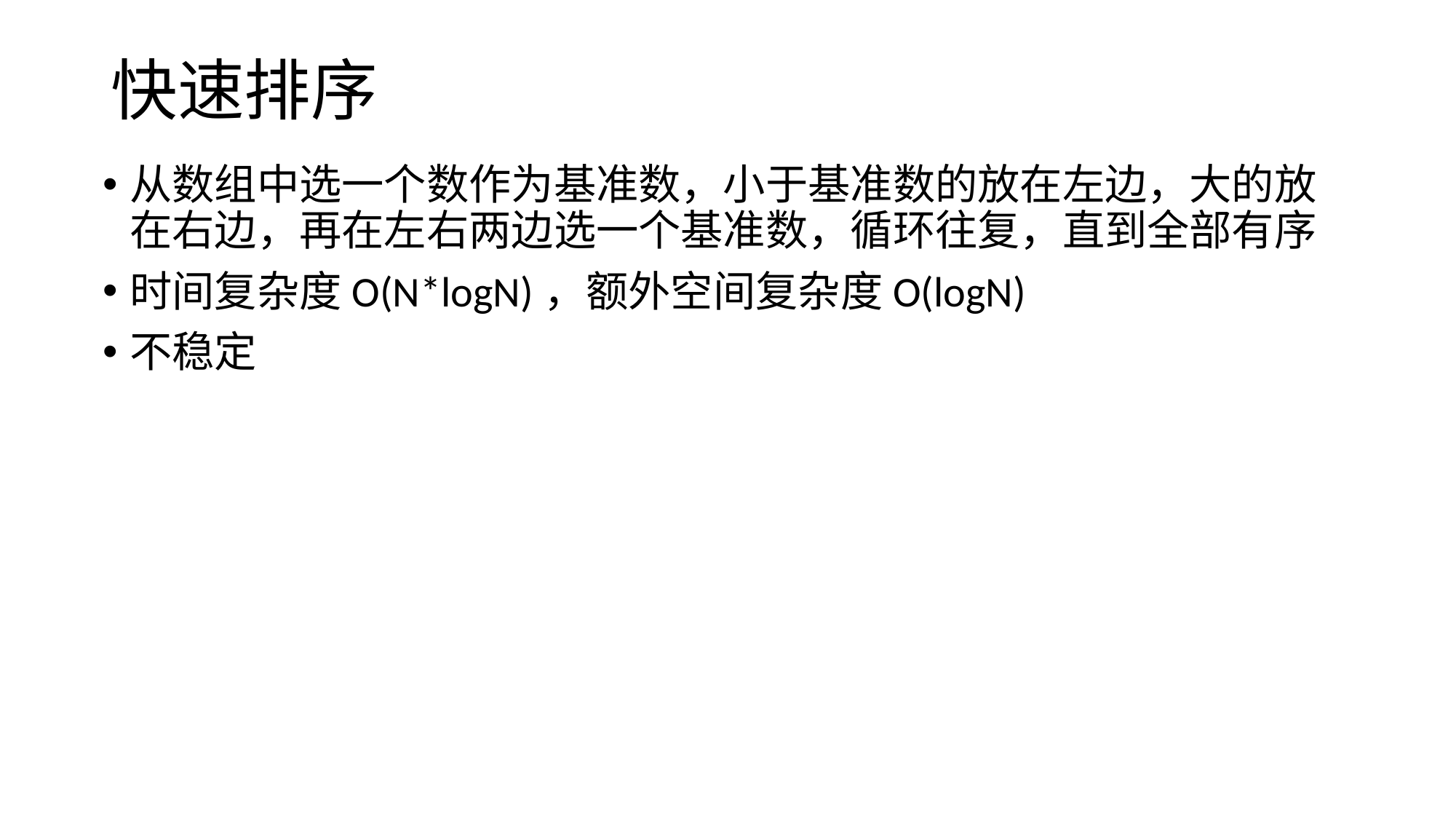

# 快速排序
从数组中选一个数作为基准数，小于基准数的放在左边，大的放在右边，再在左右两边选一个基准数，循环往复，直到全部有序
时间复杂度O(N*logN)，额外空间复杂度O(logN)
不稳定